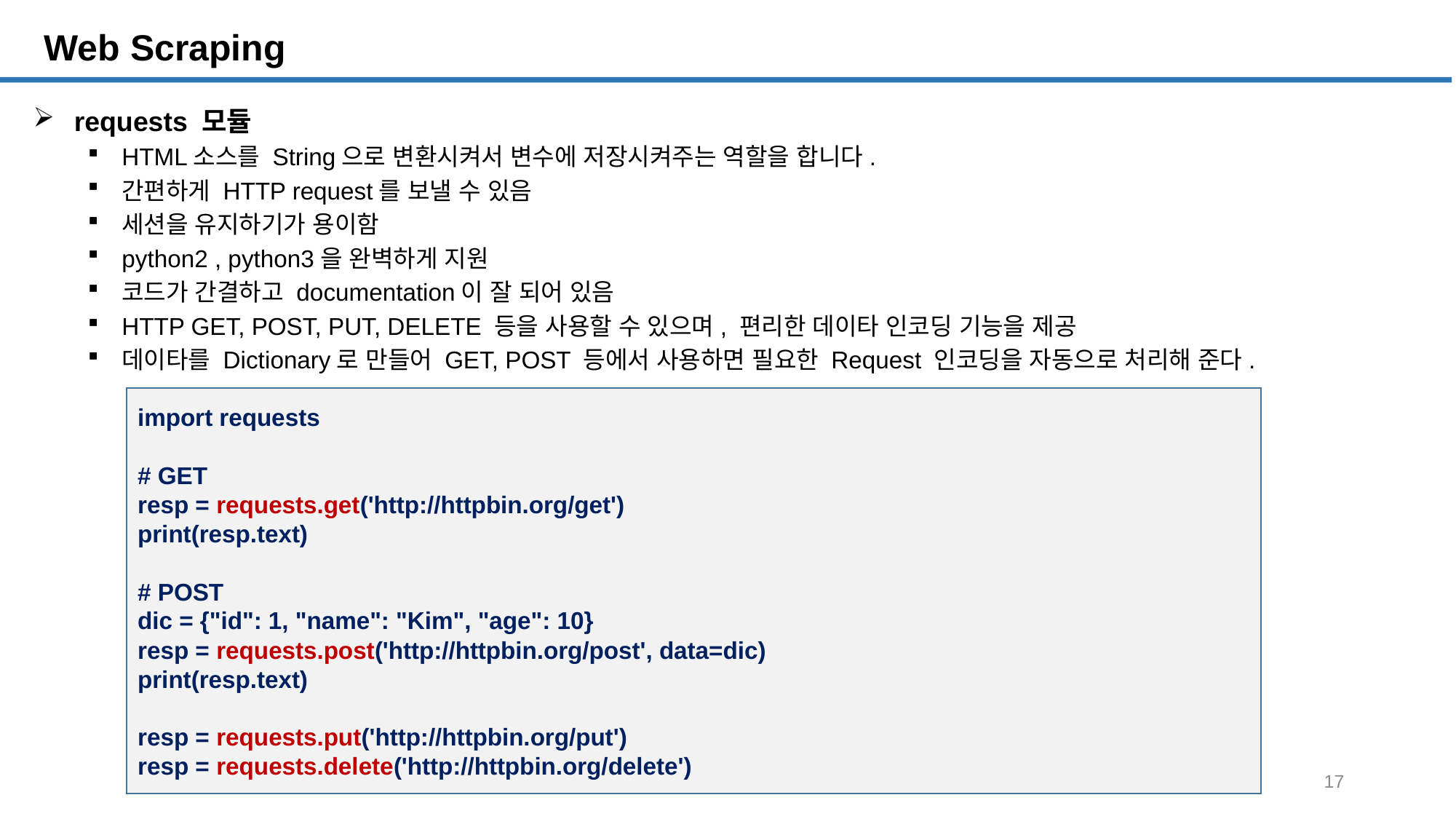

SQL 튜닝 개요
# Web Scraping

requests 모듈
HTML소스를 String으로 변환시켜서 변수에 저장시켜주는 역할을 합니다.
간편하게 HTTP request를 보낼 수 있음
세션을 유지하기가 용이함
python2 , python3을 완벽하게 지원
코드가 간결하고 documentation이 잘 되어 있음
HTTP GET, POST, PUT, DELETE 등을 사용할 수 있으며, 편리한 데이타 인코딩 기능을 제공
데이타를 Dictionary로 만들어 GET, POST 등에서 사용하면 필요한 Request 인코딩을 자동으로 처리해 준다.
import requests

# GET
resp = requests.get('http://httpbin.org/get')
print(resp.text)

# POST
dic = {"id": 1, "name": "Kim", "age": 10}
resp = requests.post('http://httpbin.org/post', data=dic)
print(resp.text)

resp = requests.put('http://httpbin.org/put')
resp = requests.delete('http://httpbin.org/delete')
17